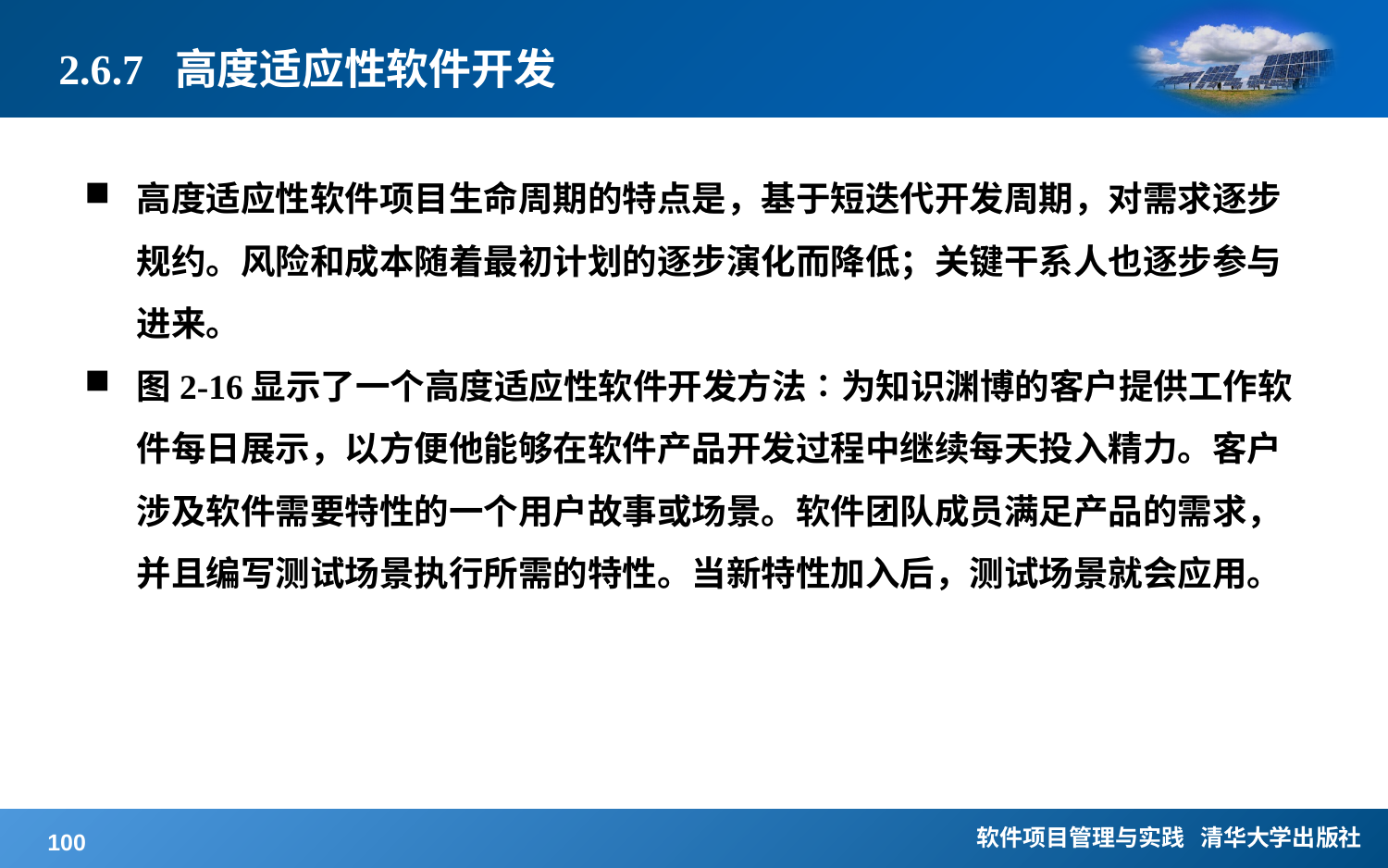

# 2.6.7  高度适应性软件开发
高度适应性软件项目生命周期的特点是，基于短迭代开发周期，对需求逐步规约。风险和成本随着最初计划的逐步演化而降低；关键干系人也逐步参与进来。
图2-16显示了一个高度适应性软件开发方法∶为知识渊博的客户提供工作软件每日展示，以方便他能够在软件产品开发过程中继续每天投入精力。客户涉及软件需要特性的一个用户故事或场景。软件团队成员满足产品的需求，并且编写测试场景执行所需的特性。当新特性加入后，测试场景就会应用。